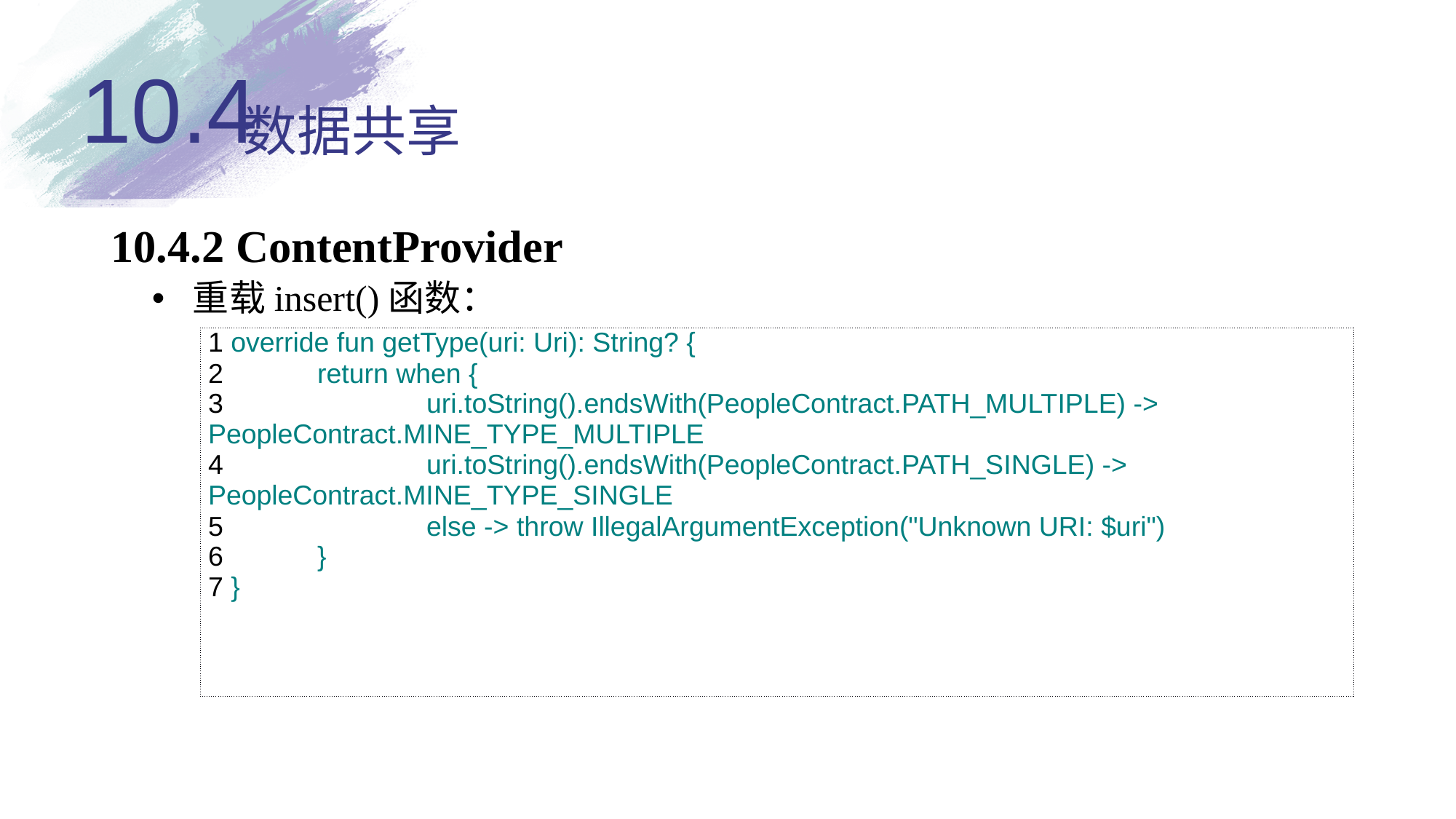

10.4
# 数据共享
10.4.2 ContentProvider
重载insert()函数：

| 1 override fun getType(uri: Uri): String? { 2  return when { 3  uri.toString().endsWith(PeopleContract.PATH\_MULTIPLE) -> PeopleContract.MINE\_TYPE\_MULTIPLE 4  uri.toString().endsWith(PeopleContract.PATH\_SINGLE) -> PeopleContract.MINE\_TYPE\_SINGLE 5  else -> throw IllegalArgumentException("Unknown URI: $uri") 6  } 7 } |
| --- |